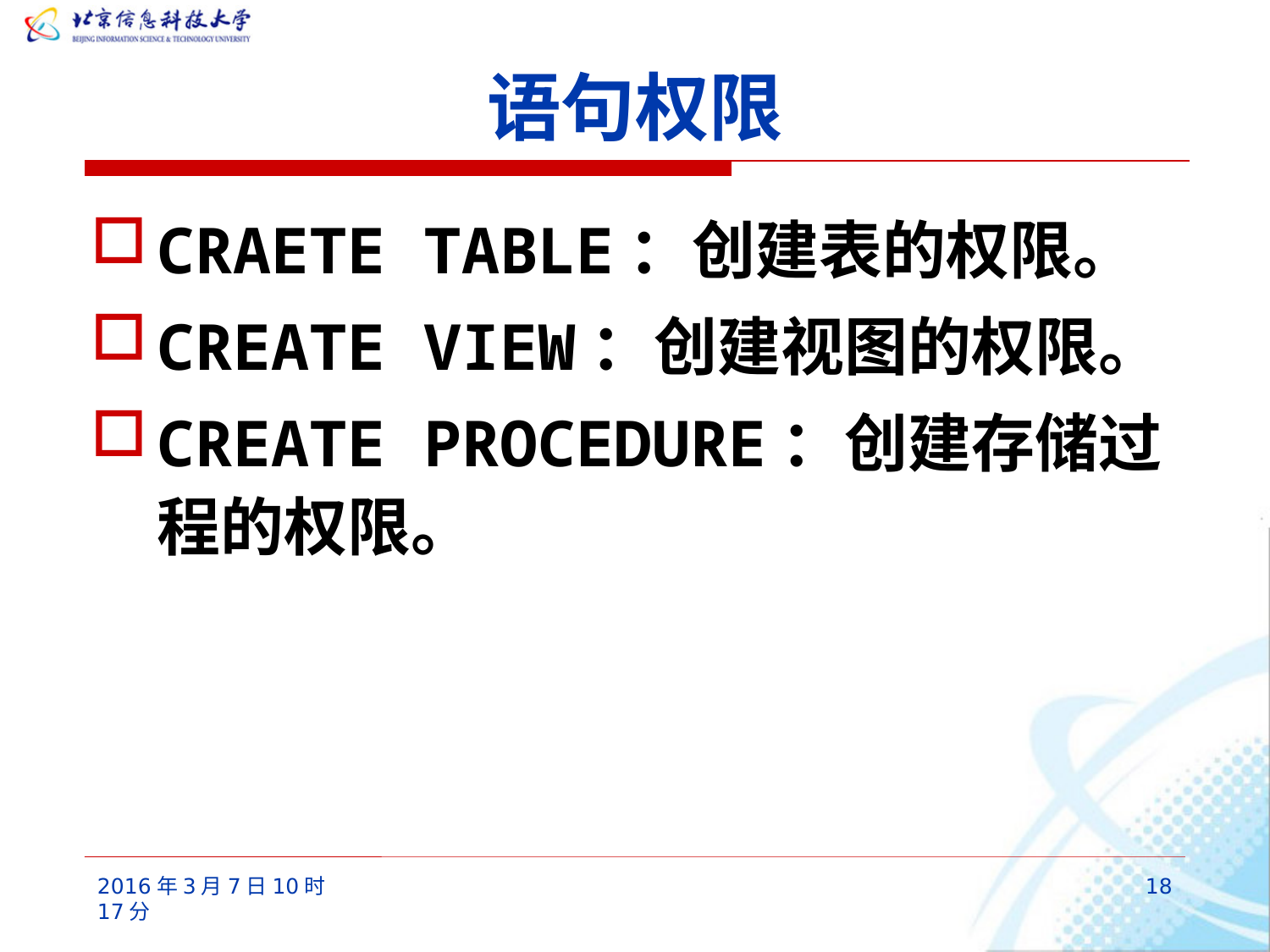

# 语句权限
CRAETE TABLE：创建表的权限。
CREATE VIEW：创建视图的权限。
CREATE PROCEDURE：创建存储过程的权限。

2016年3月7日10时17分
18